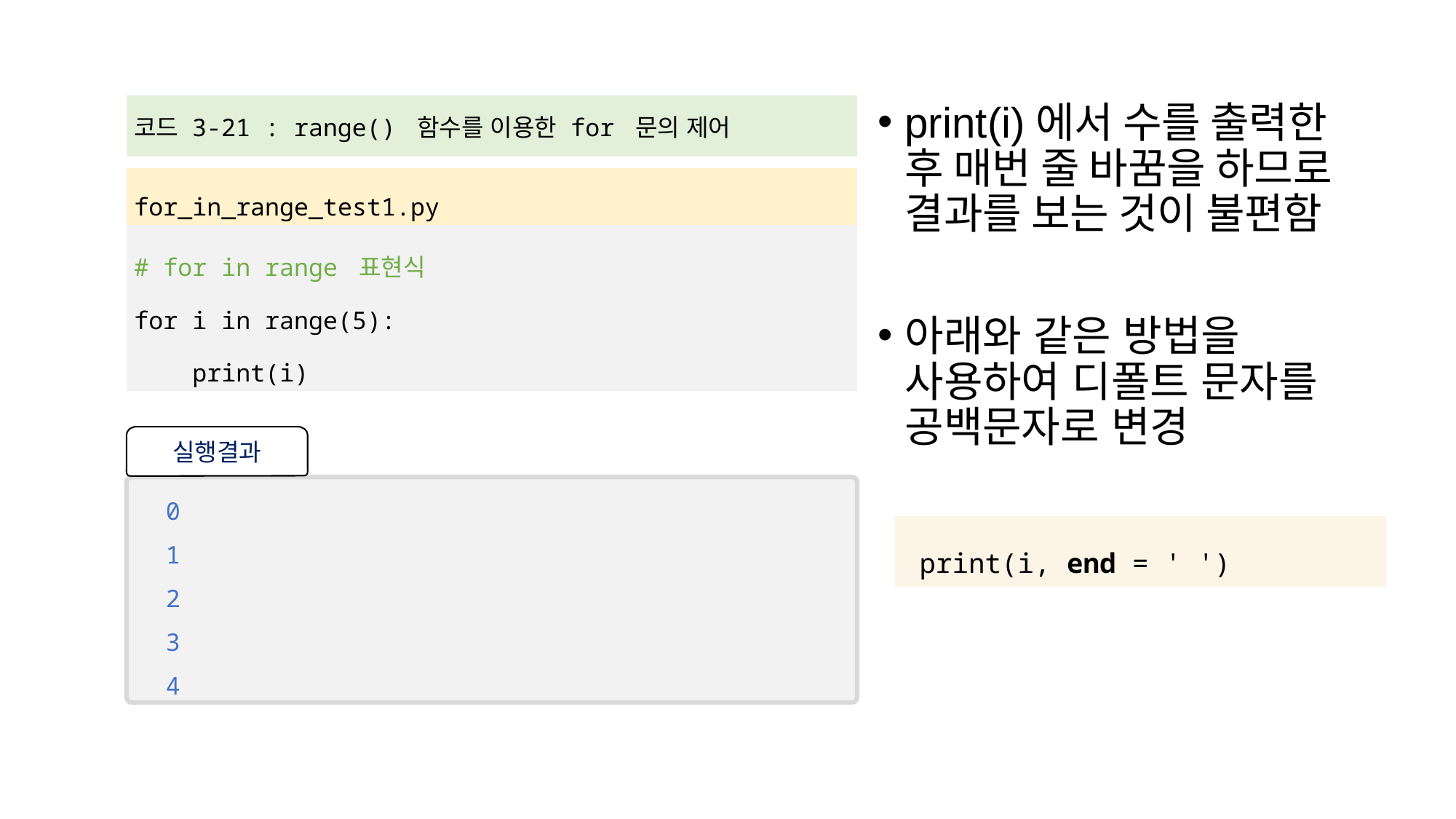

| 코드 3-21 : range() 함수를 이용한 for 문의 제어 |
| --- |
|  |
| for\_in\_range\_test1.py |
| # for in range 표현식 for i in range(5): print(i) |
print(i)에서 수를 출력한 후 매번 줄 바꿈을 하므로 결과를 보는 것이 불편함

아래와 같은 방법을 사용하여 디폴트 문자를 공백문자로 변경

실행결과

0
1
2
3
4
| print(i, end = ' ') |
| --- |